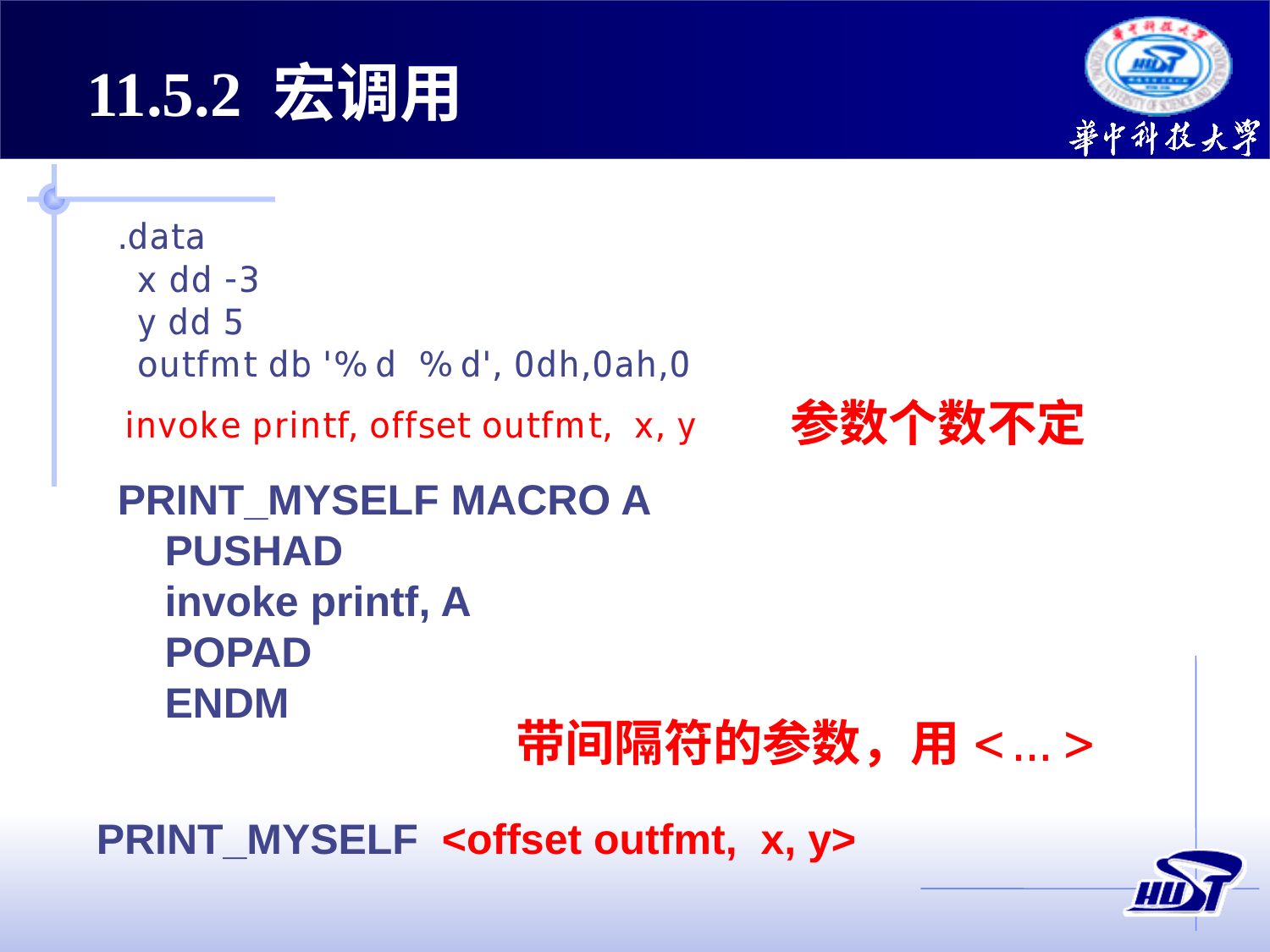

11.5.2 宏调用
.data
  x dd -3
  y dd 5
  outfmt db '%d  %d', 0dh,0ah,0
参数个数不定
invoke printf, offset outfmt,  x, y
PRINT_MYSELF MACRO A
    PUSHAD
    invoke printf, A
    POPAD
    ENDM
带间隔符的参数，用<…>
PRINT_MYSELF  <offset outfmt,  x, y>